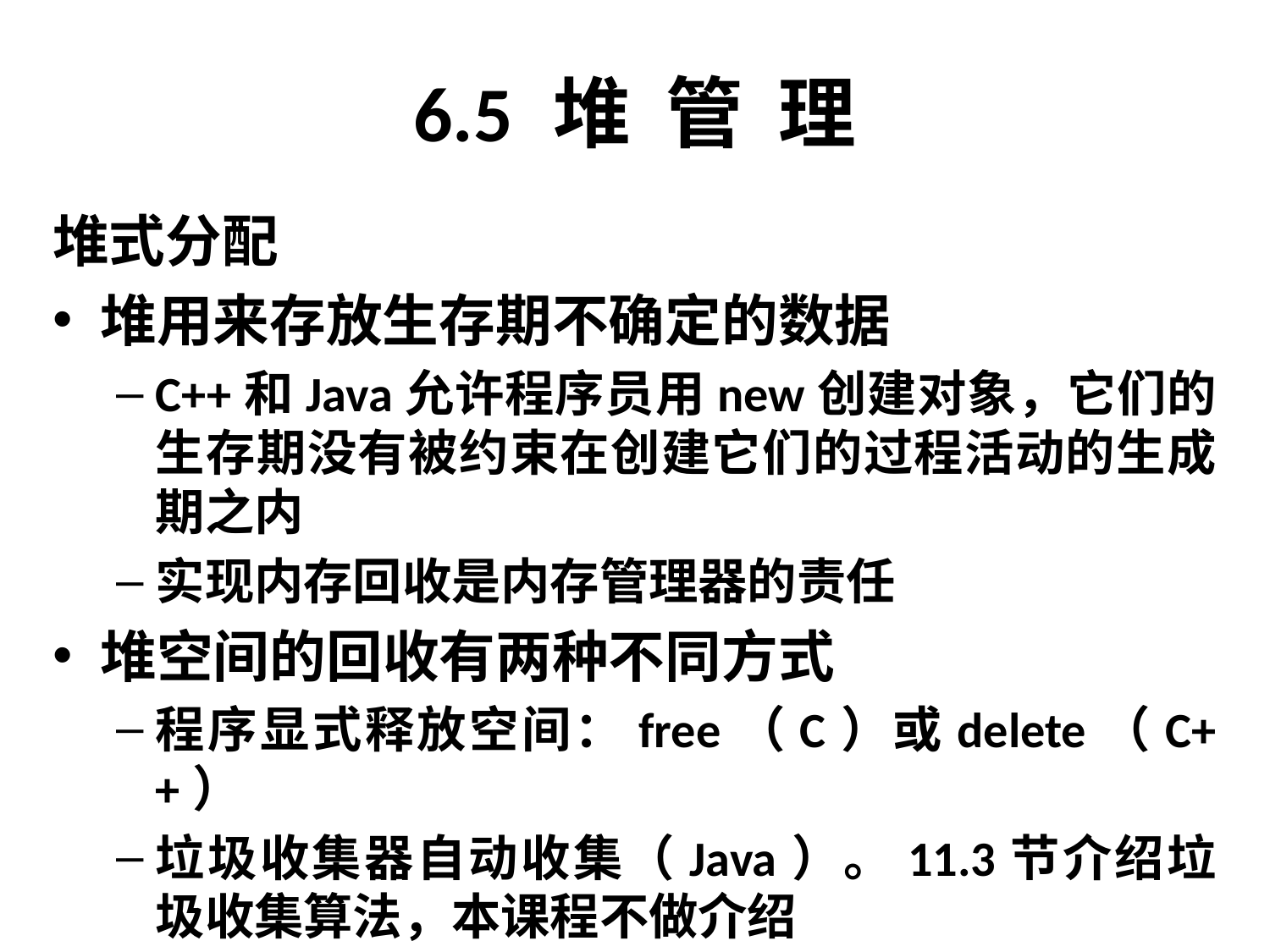

# 6.5 堆  管  理
堆式分配
堆用来存放生存期不确定的数据
C++和Java允许程序员用new创建对象，它们的生存期没有被约束在创建它们的过程活动的生成期之内
实现内存回收是内存管理器的责任
堆空间的回收有两种不同方式
程序显式释放空间：free（C）或delete（C++）
垃圾收集器自动收集（Java）。11.3节介绍垃圾收集算法，本课程不做介绍